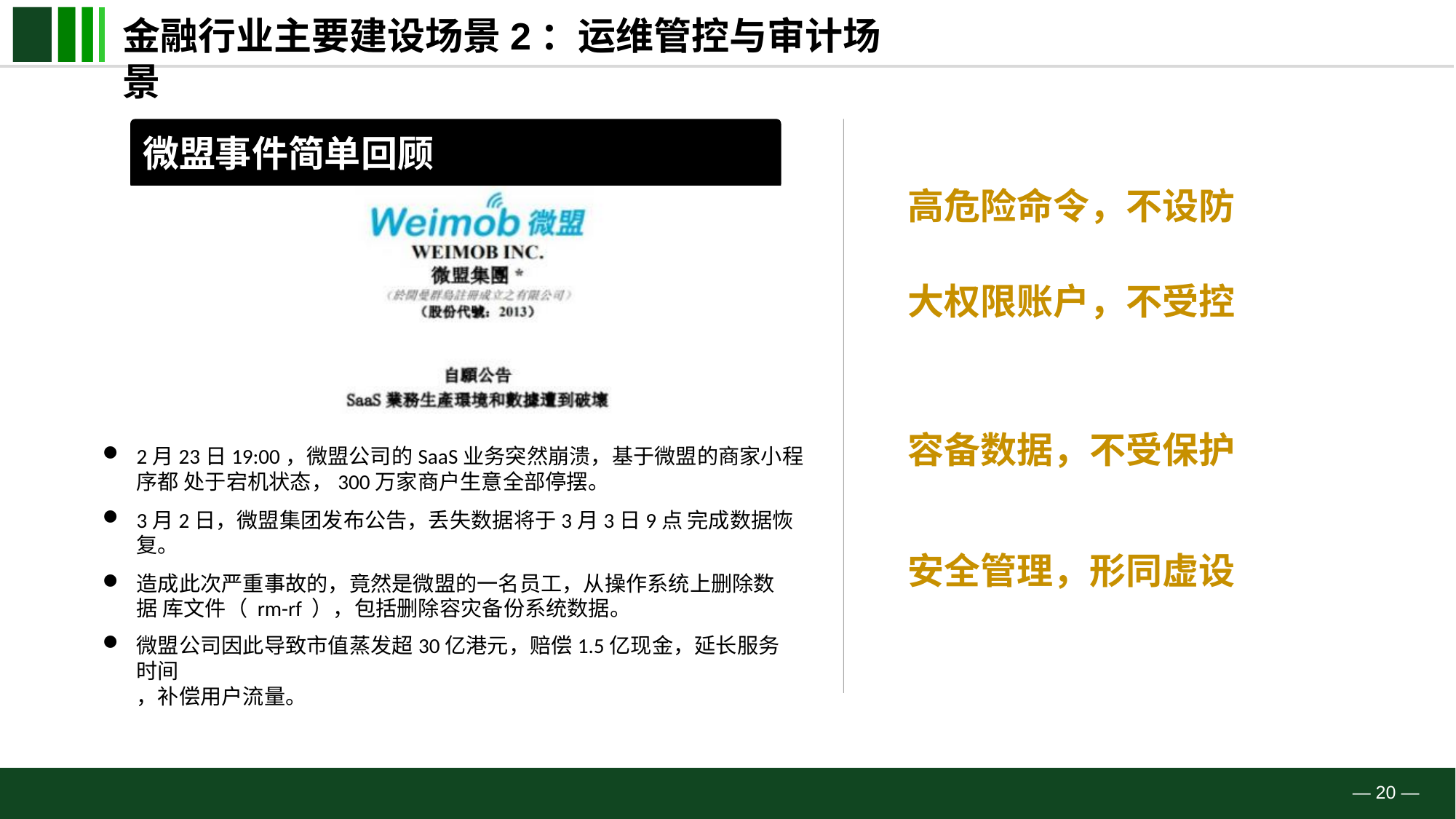

# 金融行业主要建设场景2：运维管控与审计场景

微盟事件简单回顾
高危险命令，不设防

大权限账户，不受控

容备数据，不受保护
2月23日19:00，微盟公司的SaaS业务突然崩溃，基于微盟的商家小程序都 处于宕机状态，300万家商户生意全部停摆。
3月2日，微盟集团发布公告，丢失数据将于3月3日9点完成数据恢复。
造成此次严重事故的，竟然是微盟的一名员工，从操作系统上删除数据 库文件（ rm-rf ），包括删除容灾备份系统数据。
微盟公司因此导致市值蒸发超30亿港元，赔偿1.5亿现金，延长服务时间
，补偿用户流量。
安全管理，形同虚设
— 20 —